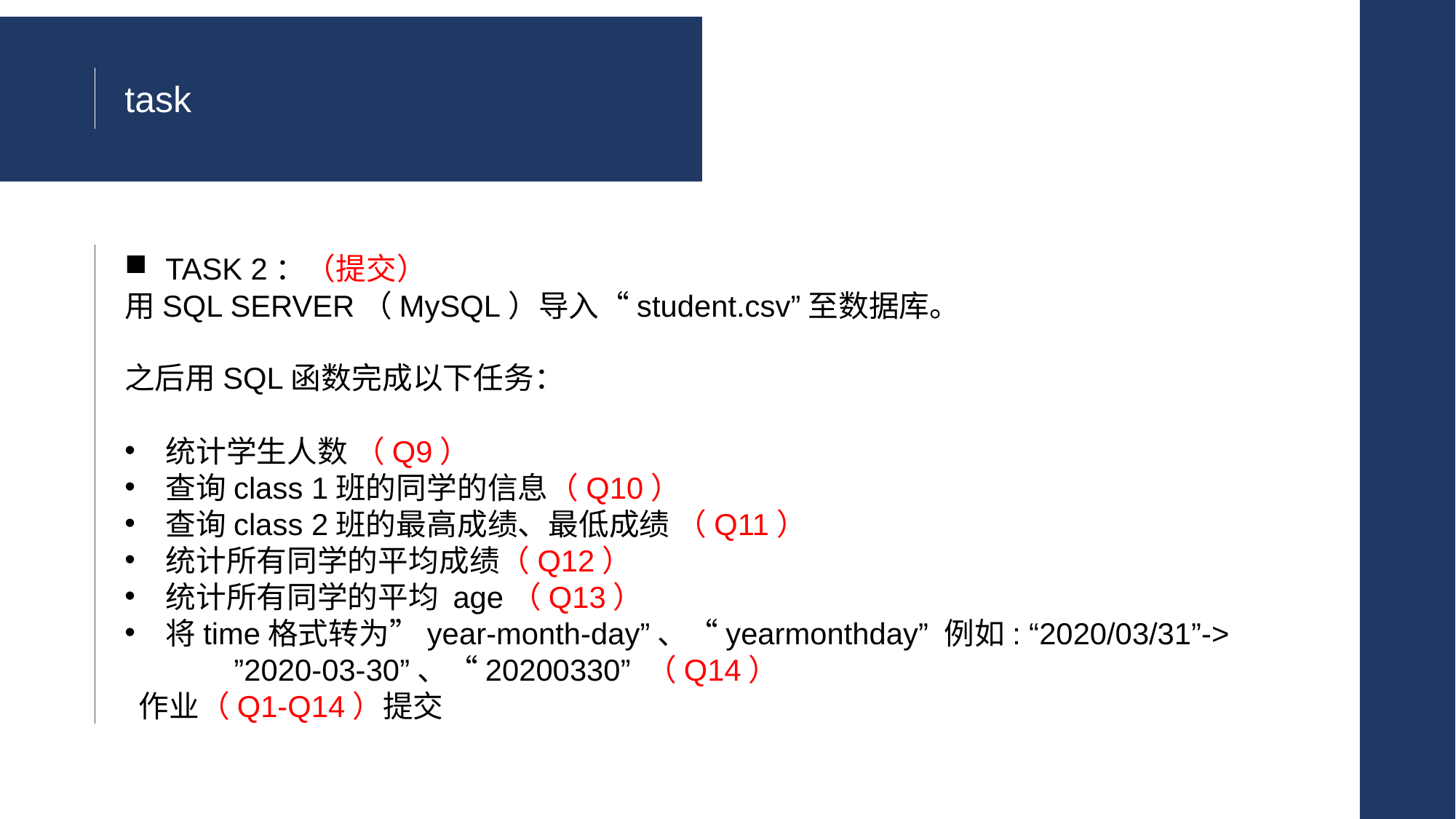

task
TASK 2：（提交）
用SQL SERVER（MySQL）导入“student.csv”至数据库。

之后用SQL函数完成以下任务：

统计学生人数 （Q9）
查询class 1班的同学的信息（Q10）
查询class 2班的最高成绩、最低成绩 （Q11）
统计所有同学的平均成绩（Q12）
统计所有同学的平均 age（Q13）
将time格式转为”year-month-day”、“yearmonthday” 例如: “2020/03/31”->
	”2020-03-30”、“20200330” （Q14）
 作业（Q1-Q14）提交